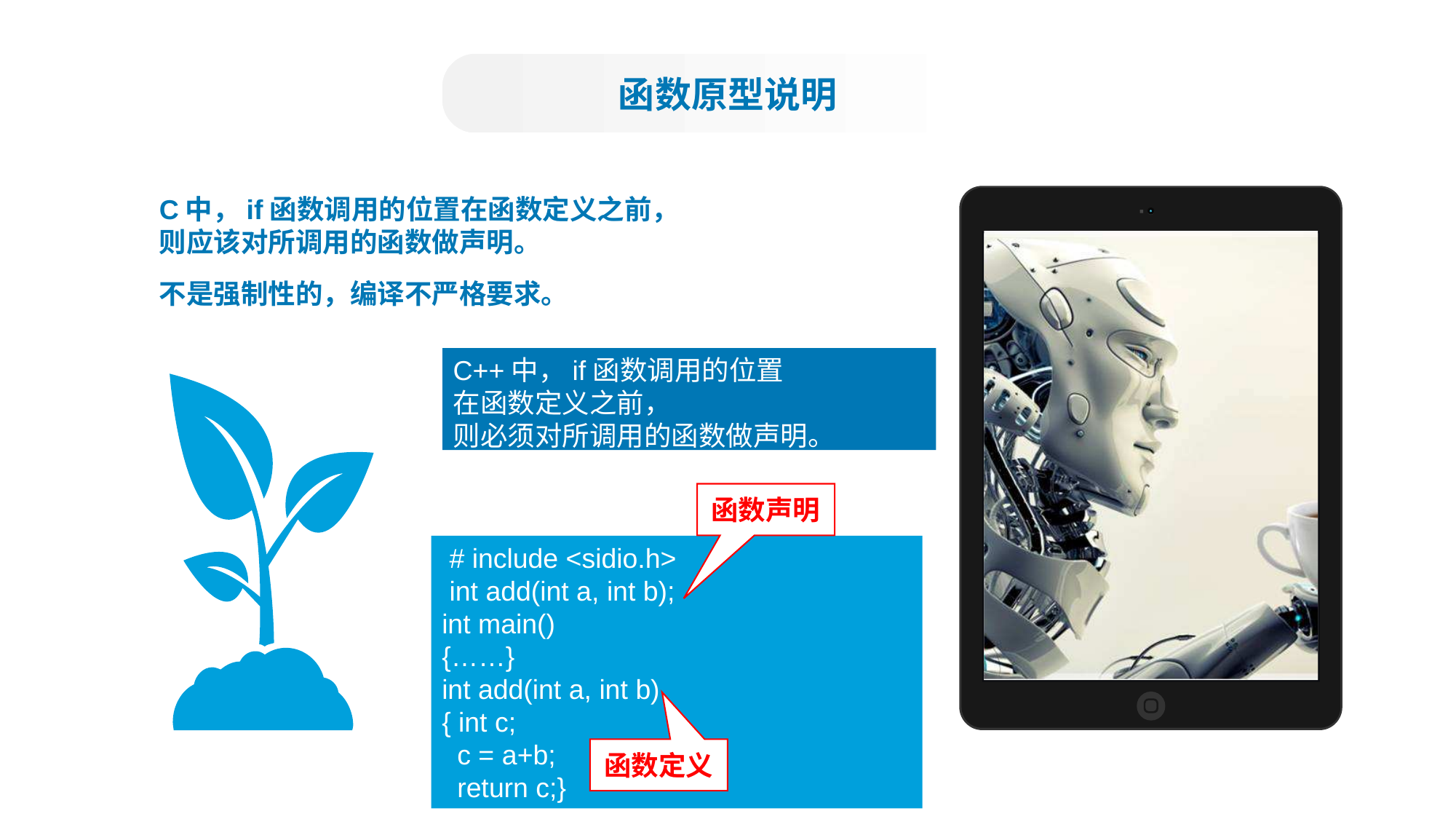

函数原型说明

C中，if函数调用的位置在函数定义之前，
则应该对所调用的函数做声明。

不是强制性的，编译不严格要求。
C++中，if函数调用的位置
在函数定义之前，
则必须对所调用的函数做声明。

函数声明
 # include <sidio.h>
 int add(int a, int b);
int main()
{……}
int add(int a, int b)
{ int c;
  c = a+b;
  return c;}

函数定义